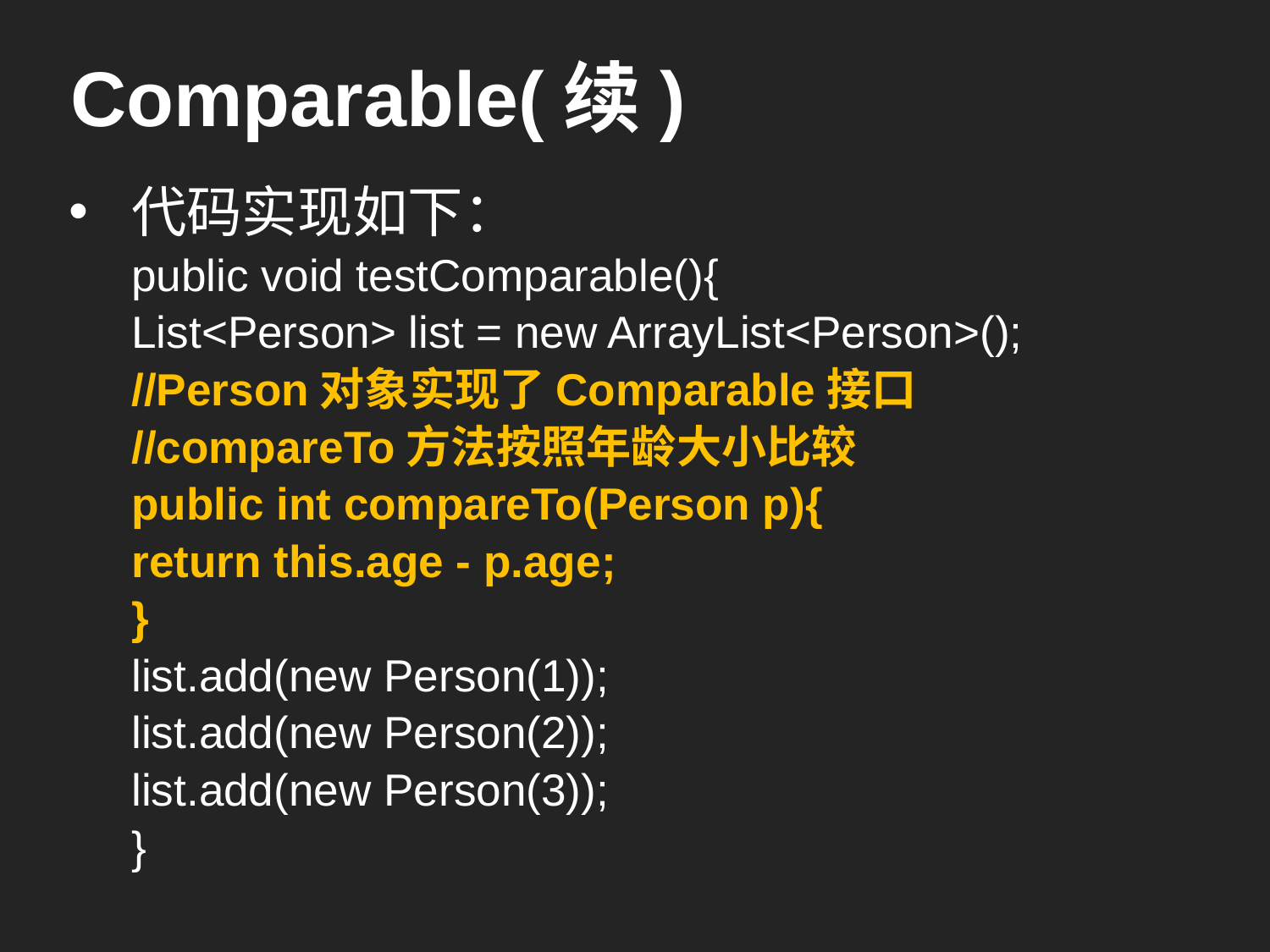

# Comparable(续)
代码实现如下：
public void testComparable(){
	List<Person> list = new ArrayList<Person>();
	//Person对象实现了Comparable接口
	//compareTo方法按照年龄大小比较
	public int compareTo(Person p){
		return this.age - p.age;
	}
	list.add(new Person(1));
	list.add(new Person(2));
	list.add(new Person(3));
}